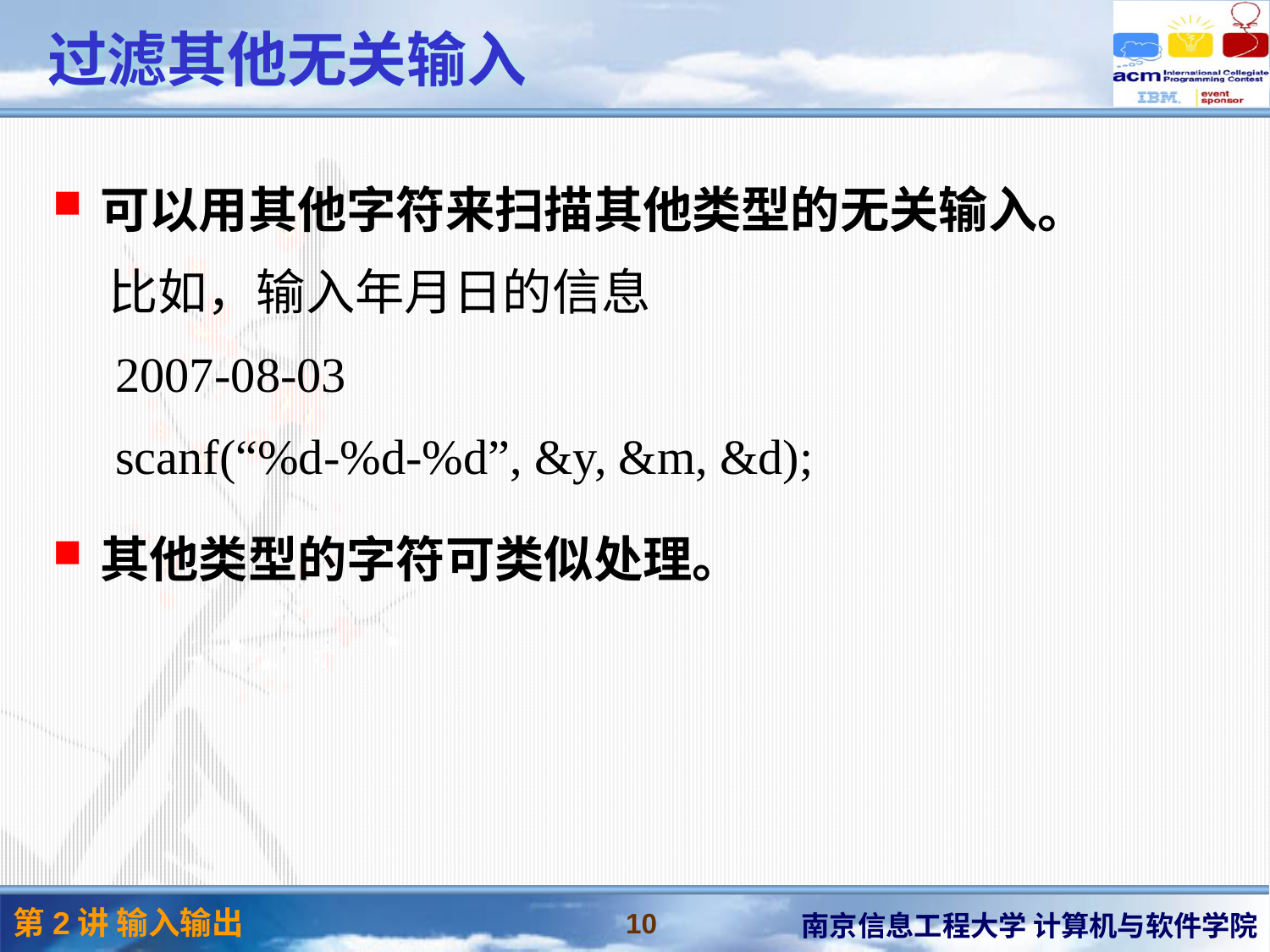

# 过滤其他无关输入
可以用其他字符来扫描其他类型的无关输入。
    比如，输入年月日的信息
2007-08-03
scanf(“%d-%d-%d”, &y, &m, &d);
其他类型的字符可类似处理。